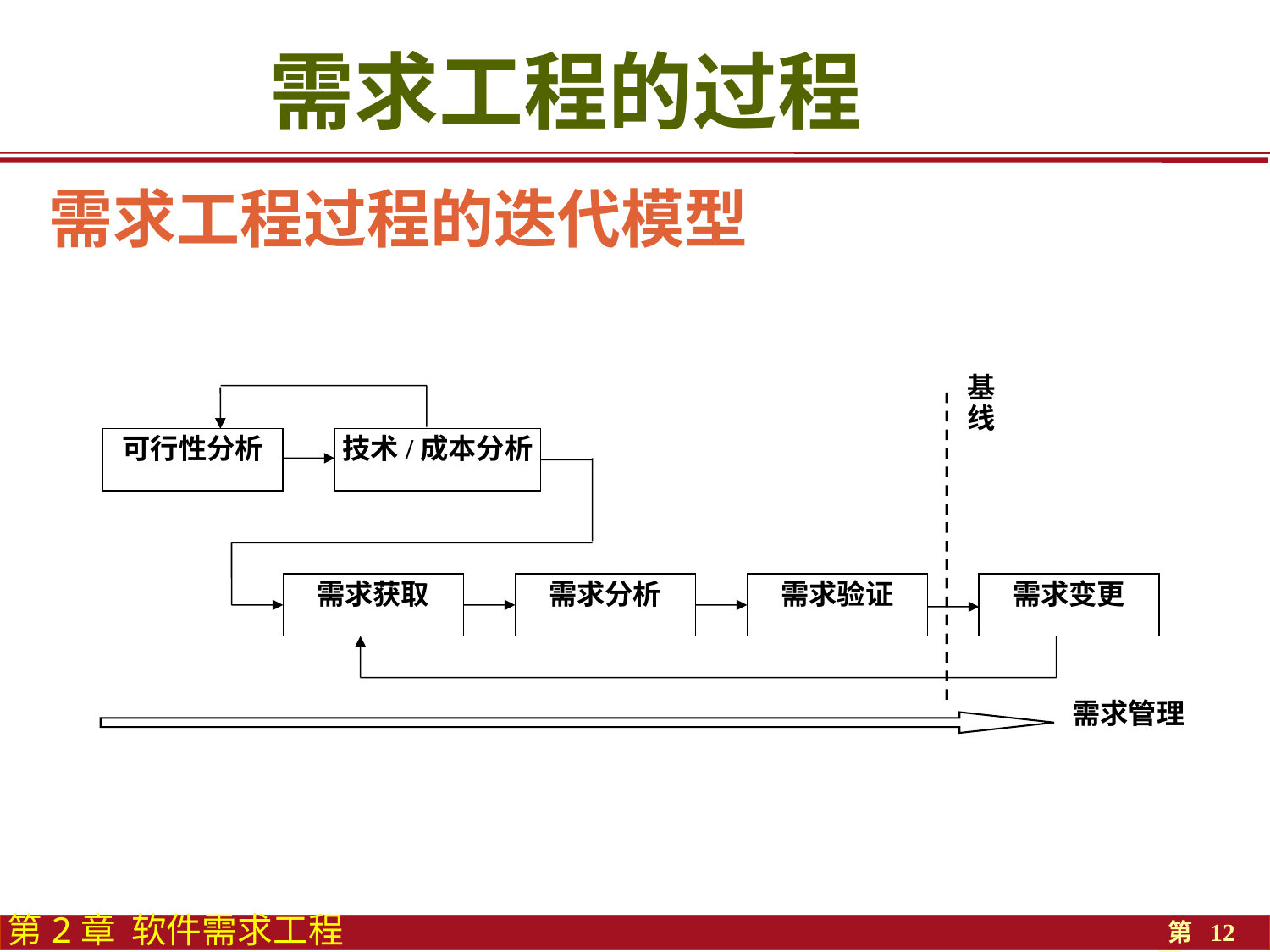

需求工程的过程
需求工程过程的迭代模型
基线

可行性分析
技术/成本分析

需求获取
需求分析
需求验证
需求变更

需求管理